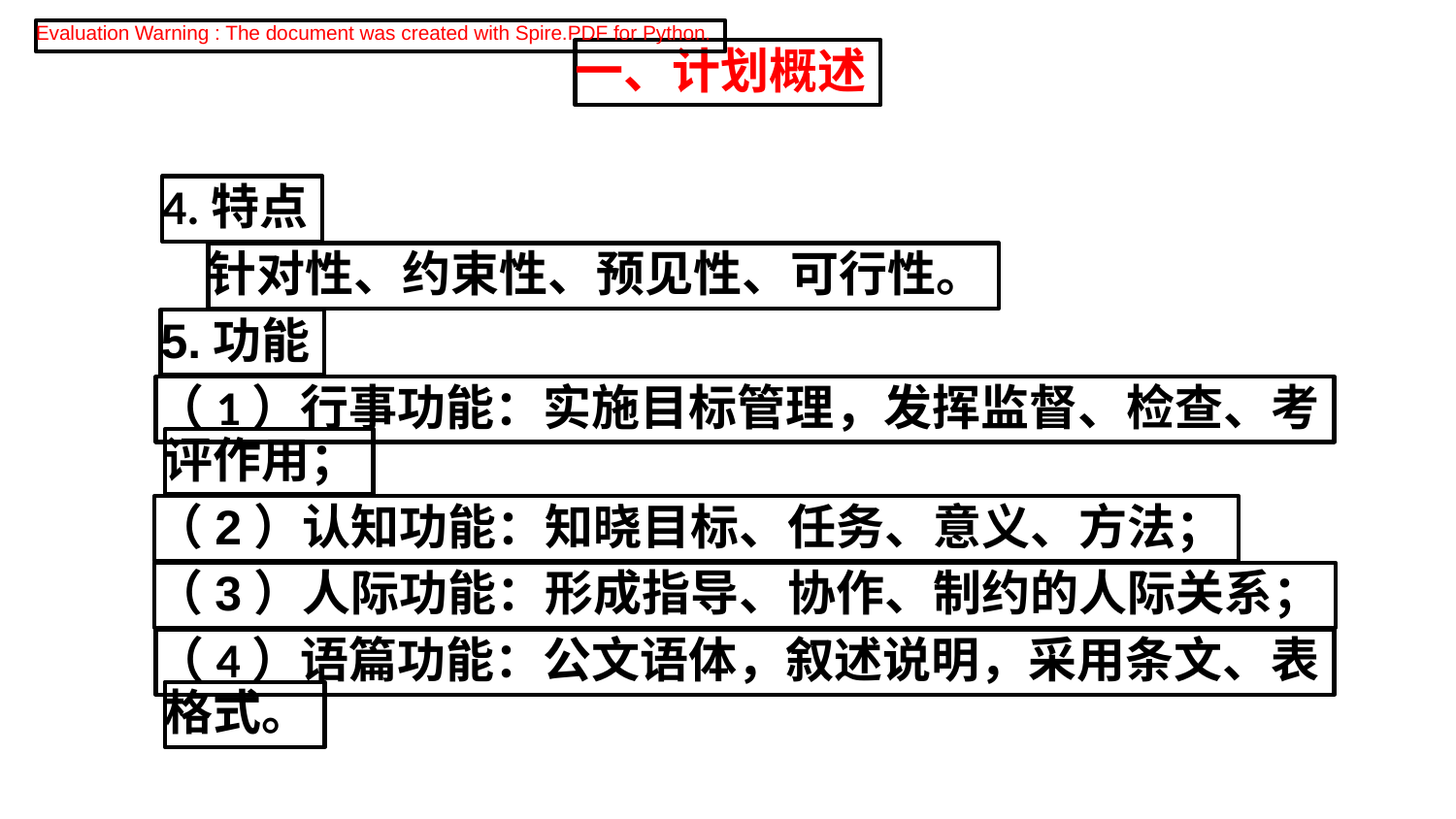

Evaluation Warning : The document was created with Spire.PDF for Python.
一、计划概述
4.特点
针对性、约束性、预见性、可行性。
5.功能
（1）行事功能：实施目标管理，发挥监督、检查、考
评作用；
（2）认知功能：知晓目标、任务、意义、方法；
（3）人际功能：形成指导、协作、制约的人际关系；
（4）语篇功能：公文语体，叙述说明，采用条文、表
格式。